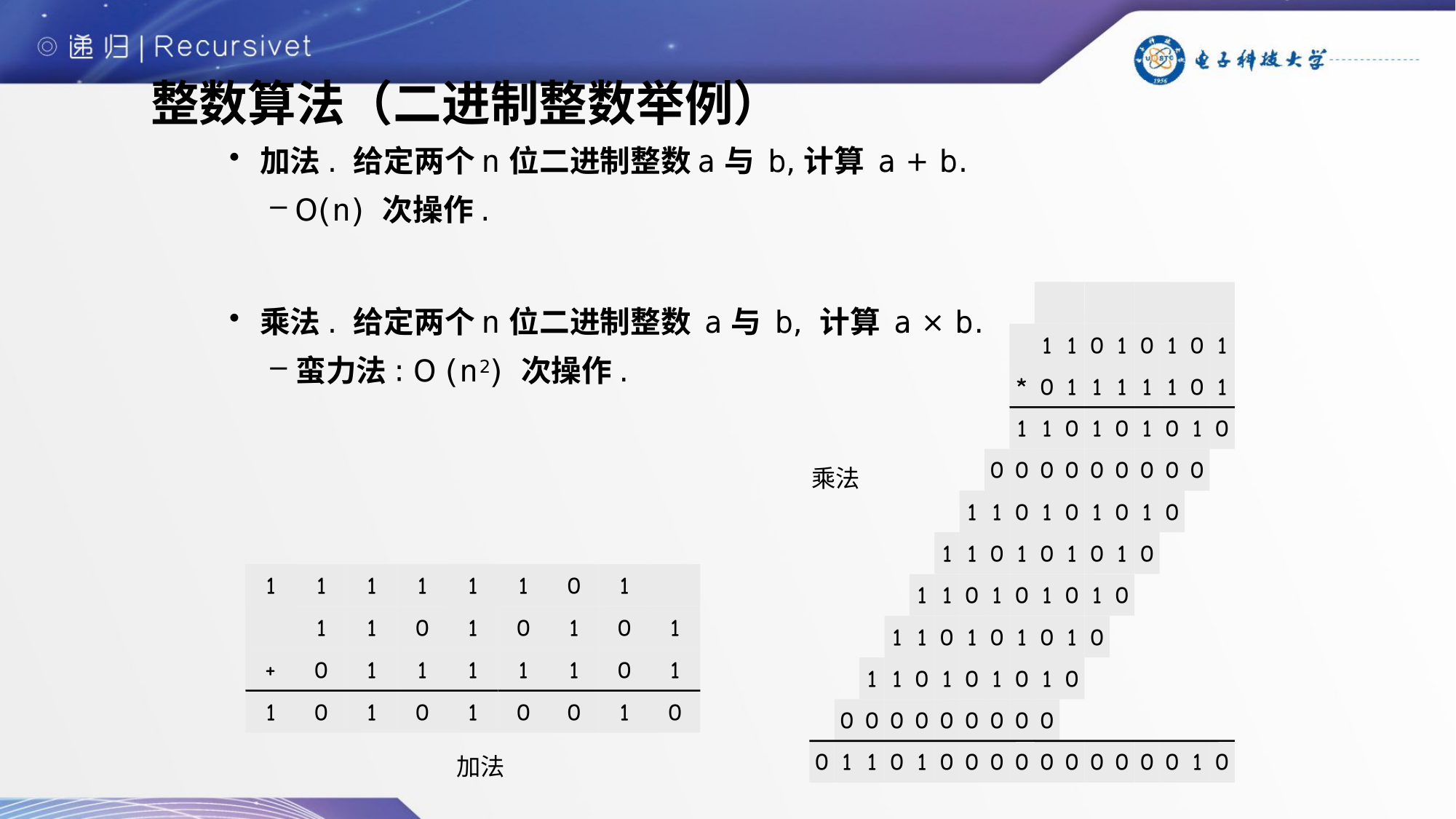

# 整数算法（二进制整数举例）
加法. 给定两个n位二进制整数a与 b,计算 a + b.
O(n) 次操作.

乘法. 给定两个n位二进制整数 a与 b, 计算 a × b.
蛮力法: O (n2) 次操作.

1
1
0
1
0
1
0
1
*
0
1
1
1
1
1
0
1
1

1
0
1
0
1
0
1
0
0
0
0
0
0
0
0
0
0
1
1
0
1
0
1
0
1
0
1
1
0
1
0
1
0
1
0
1
1
0
1
0
1
0
1
0
1
1
0
1
0
1
0
1
0
1
1
0
1
0
1
0
1
0
0
0
0
0
0
0
0
0
0
0

1
1
0
1
0
0
0
0
0

0
0
0
0
0
1
0
乘法

1
1
1
1

1
1
0
1

1
1
0
1
0
1
0
1
+
0
1
1
1
1
1
0
1
1

0
1
0
1
0

0
1
0
加法